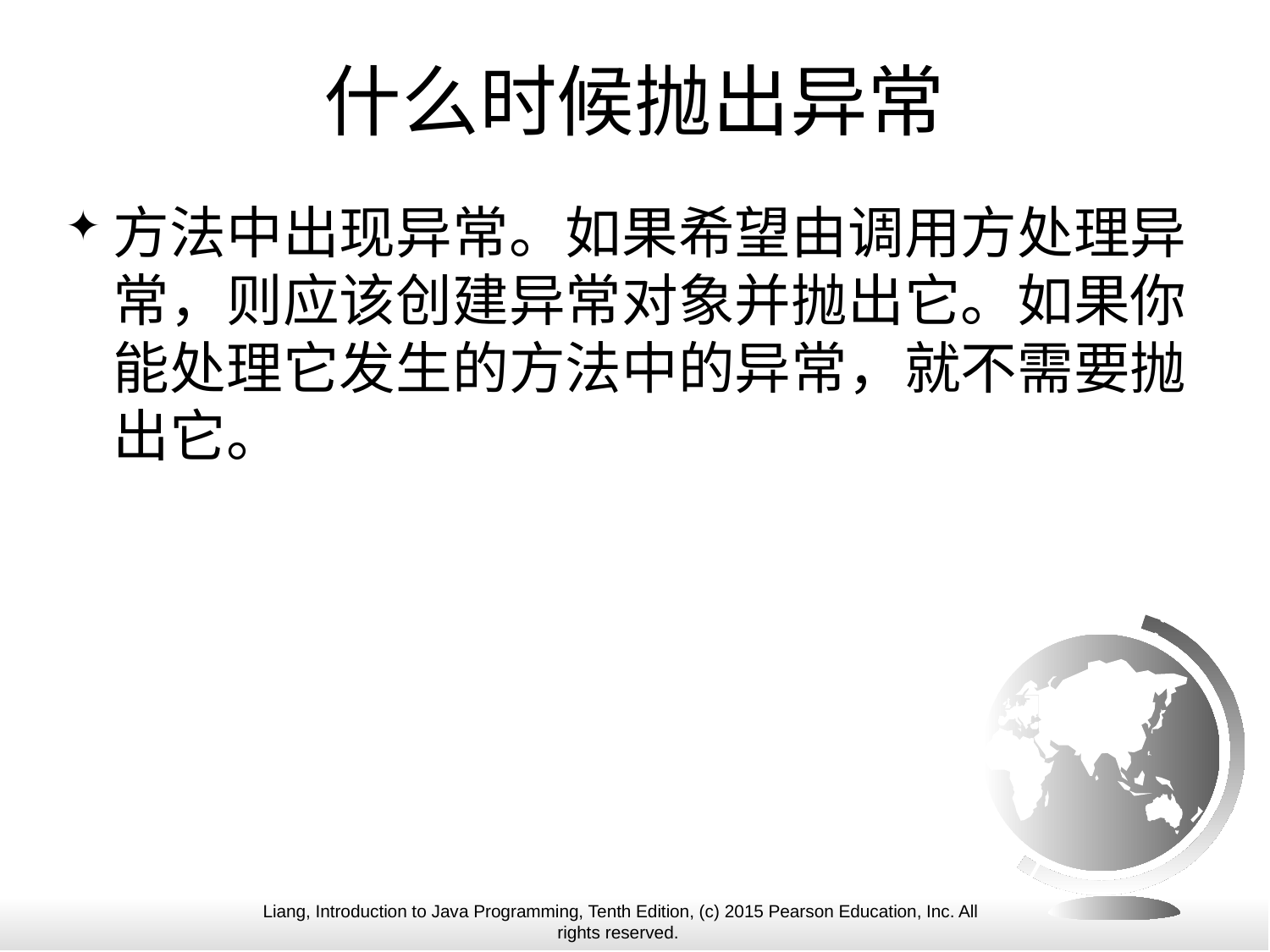

# 什么时候抛出异常
方法中出现异常。如果希望由调用方处理异常，则应该创建异常对象并抛出它。如果你能处理它发生的方法中的异常，就不需要抛出它。
35